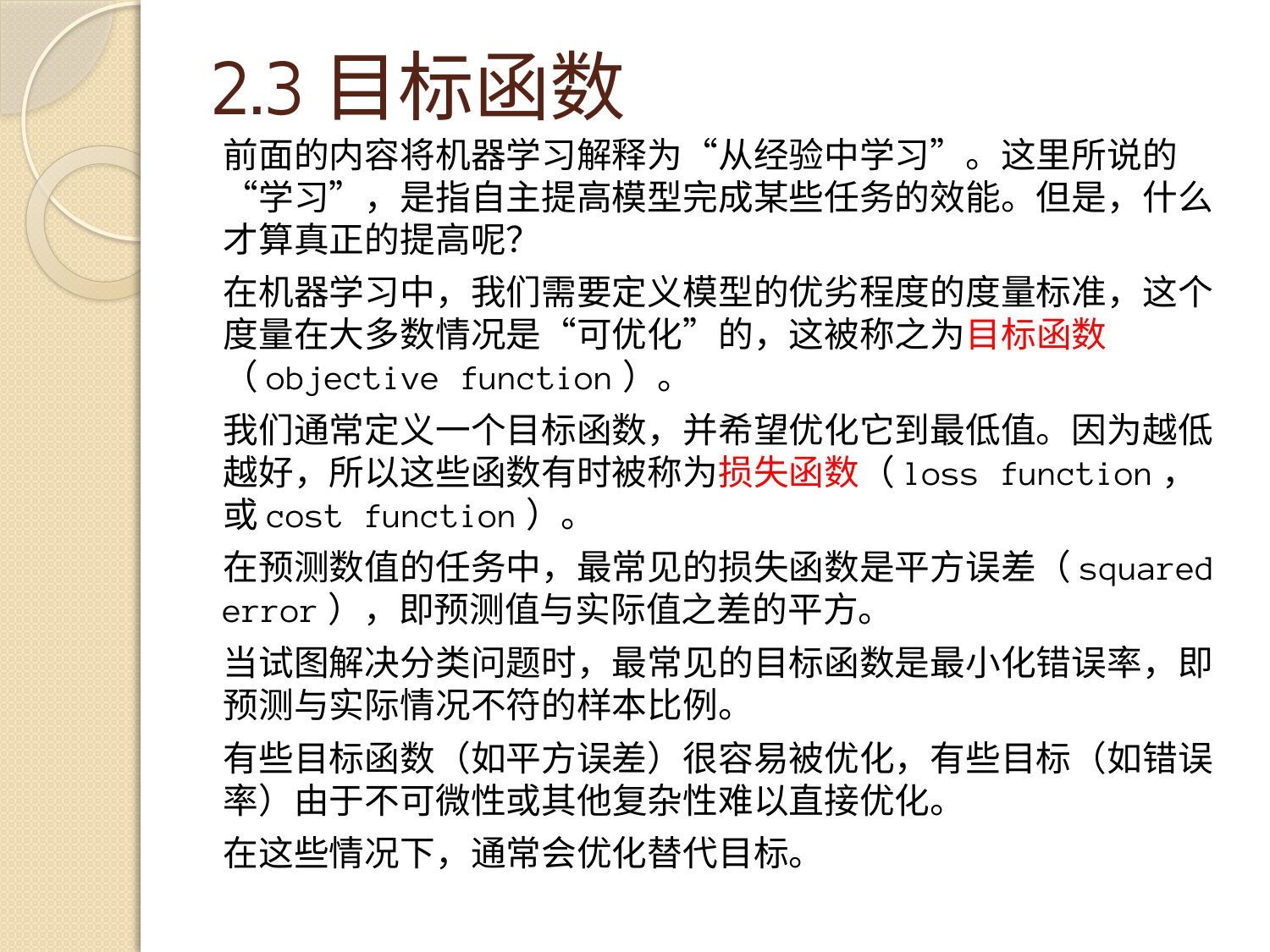

# 2.3目标函数
前面的内容将机器学习解释为“从经验中学习”。这里所说的“学习”，是指自主提高模型完成某些任务的效能。但是，什么才算真正的提高呢？
在机器学习中，我们需要定义模型的优劣程度的度量标准，这个度量在大多数情况是“可优化”的，这被称之为目标函数（objective function）。
我们通常定义一个目标函数，并希望优化它到最低值。因为越低越好，所以这些函数有时被称为损失函数（loss function，或cost function）。
在预测数值的任务中，最常见的损失函数是平方误差（squared error），即预测值与实际值之差的平方。
当试图解决分类问题时，最常见的目标函数是最小化错误率，即预测与实际情况不符的样本比例。
有些目标函数（如平方误差）很容易被优化，有些目标（如错误率）由于不可微性或其他复杂性难以直接优化。
在这些情况下，通常会优化替代目标。